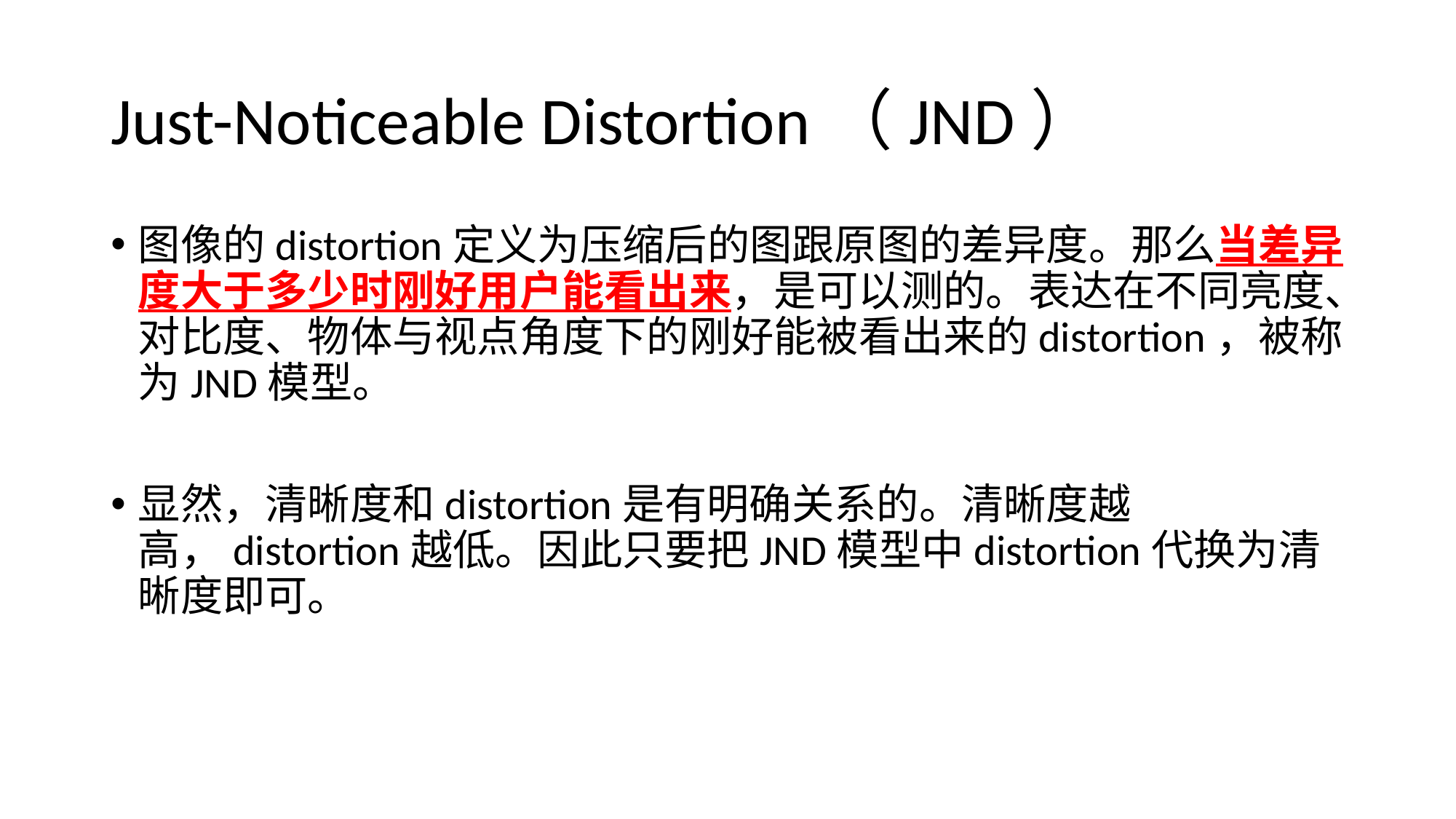

# Just-Noticeable Distortion（JND）
图像的distortion定义为压缩后的图跟原图的差异度。那么当差异度大于多少时刚好用户能看出来，是可以测的。表达在不同亮度、对比度、物体与视点角度下的刚好能被看出来的distortion，被称为JND模型。

显然，清晰度和distortion是有明确关系的。清晰度越高，distortion越低。因此只要把JND模型中distortion代换为清晰度即可。